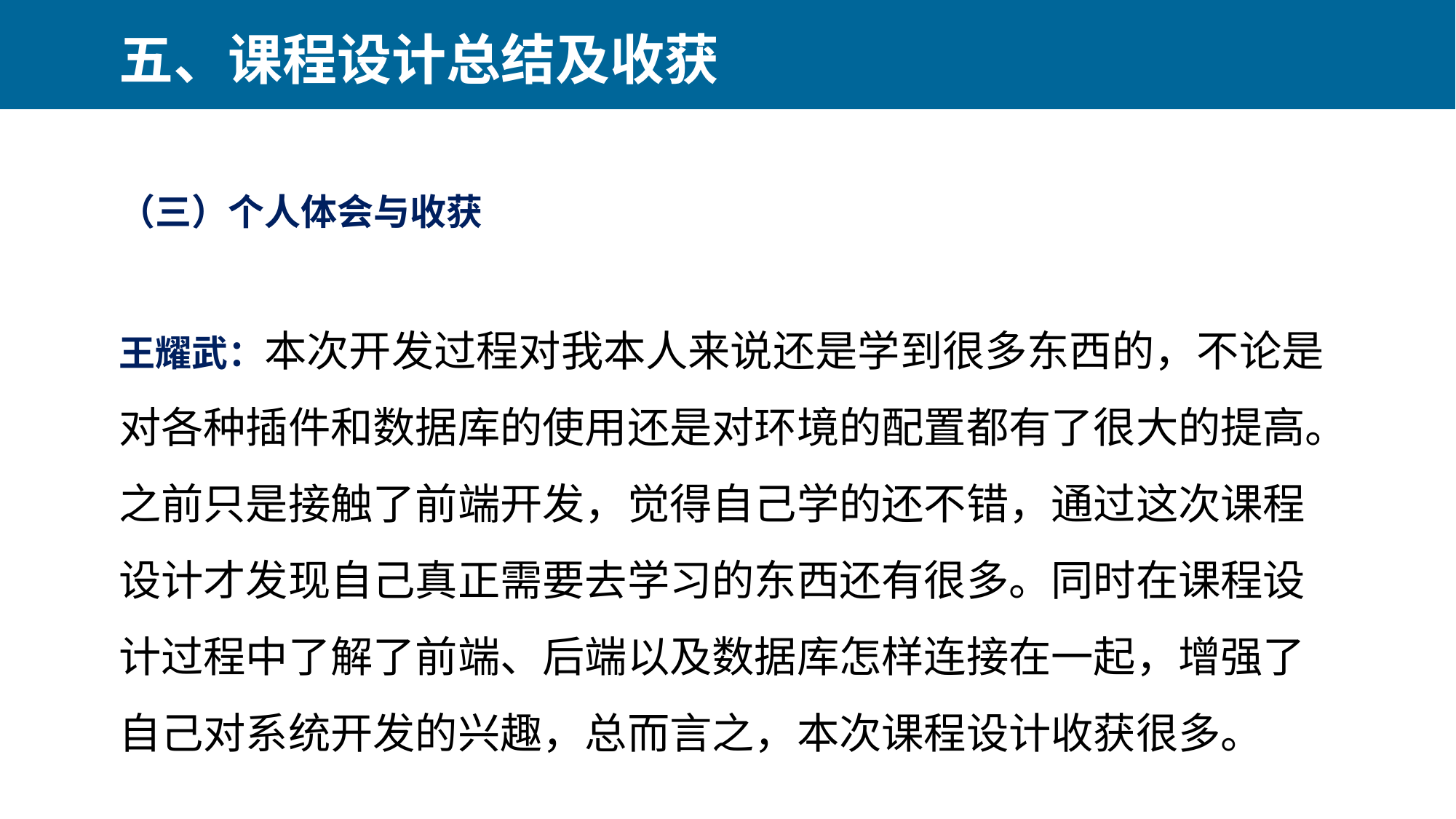

五、课程设计总结及收获
（三）个人体会与收获

王耀武：本次开发过程对我本人来说还是学到很多东西的，不论是对各种插件和数据库的使用还是对环境的配置都有了很大的提高。之前只是接触了前端开发，觉得自己学的还不错，通过这次课程设计才发现自己真正需要去学习的东西还有很多。同时在课程设计过程中了解了前端、后端以及数据库怎样连接在一起，增强了自己对系统开发的兴趣，总而言之，本次课程设计收获很多。